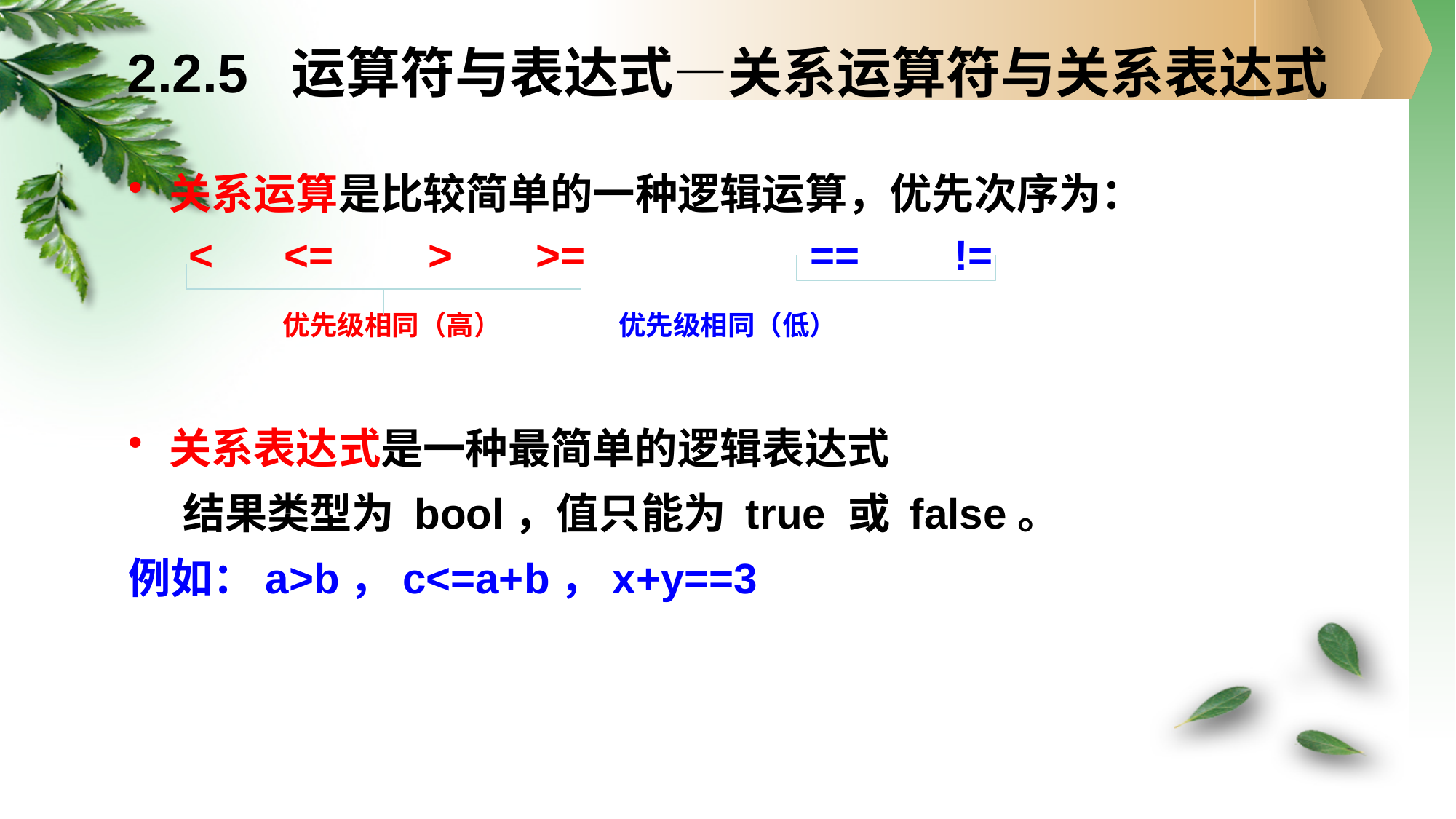

# 2.2.5  运算符与表达式—关系运算符与关系表达式

关系运算是比较简单的一种逻辑运算，优先次序为：
 <      <=        >       >=                   ==        !=
               优先级相同（高）                   优先级相同（低）

关系表达式是一种最简单的逻辑表达式
结果类型为 bool，值只能为 true 或 false。
例如：a>b，c<=a+b，x+y==3